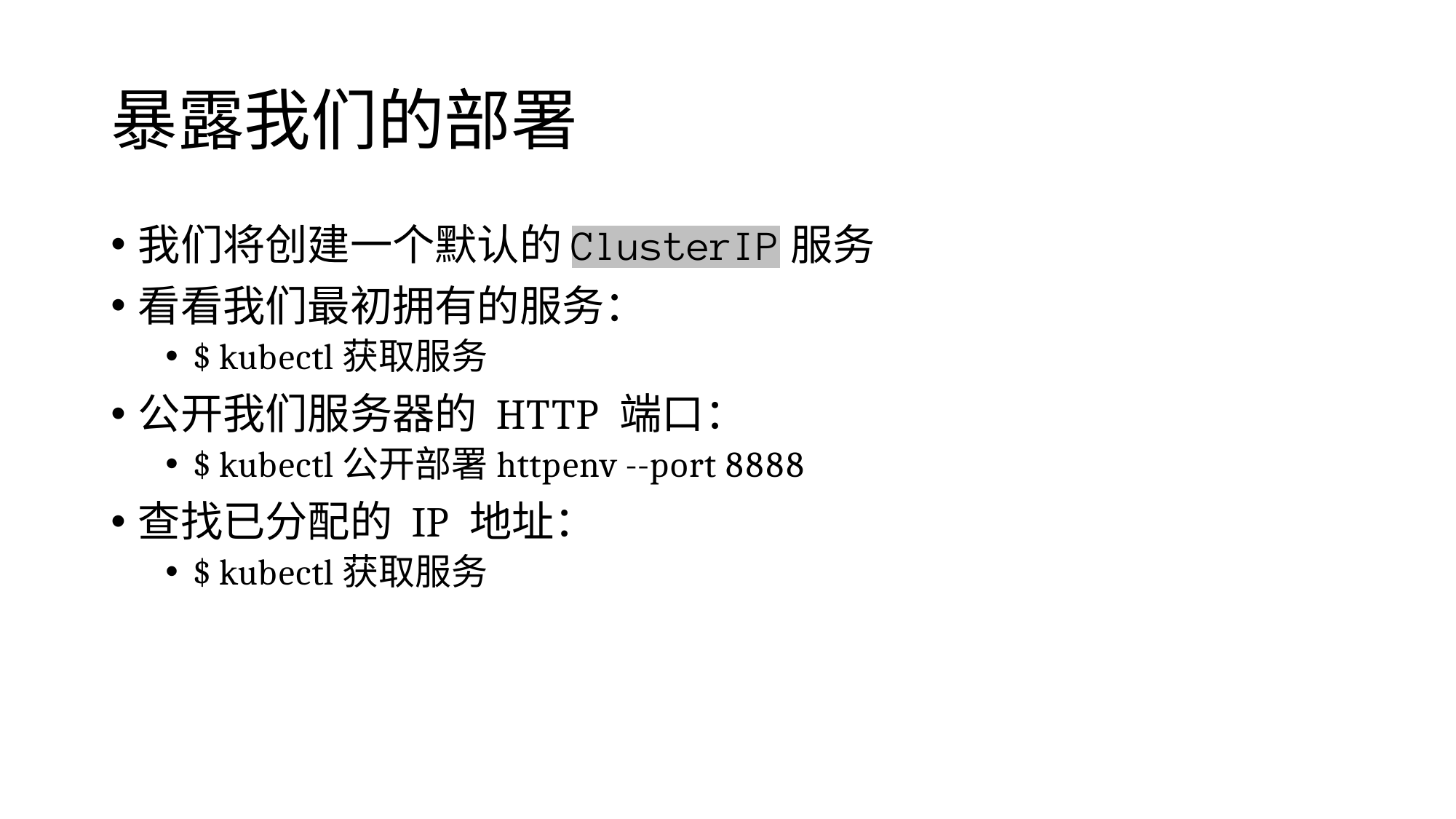

# 暴露我们的部署
我们将创建一个默认的ClusterIP服务
看看我们最初拥有的服务：
$ kubectl获取服务
公开我们服务器的 HTTP 端口：
$ kubectl公开部署httpenv --port 8888
查找已分配的 IP 地址：
$ kubectl获取服务